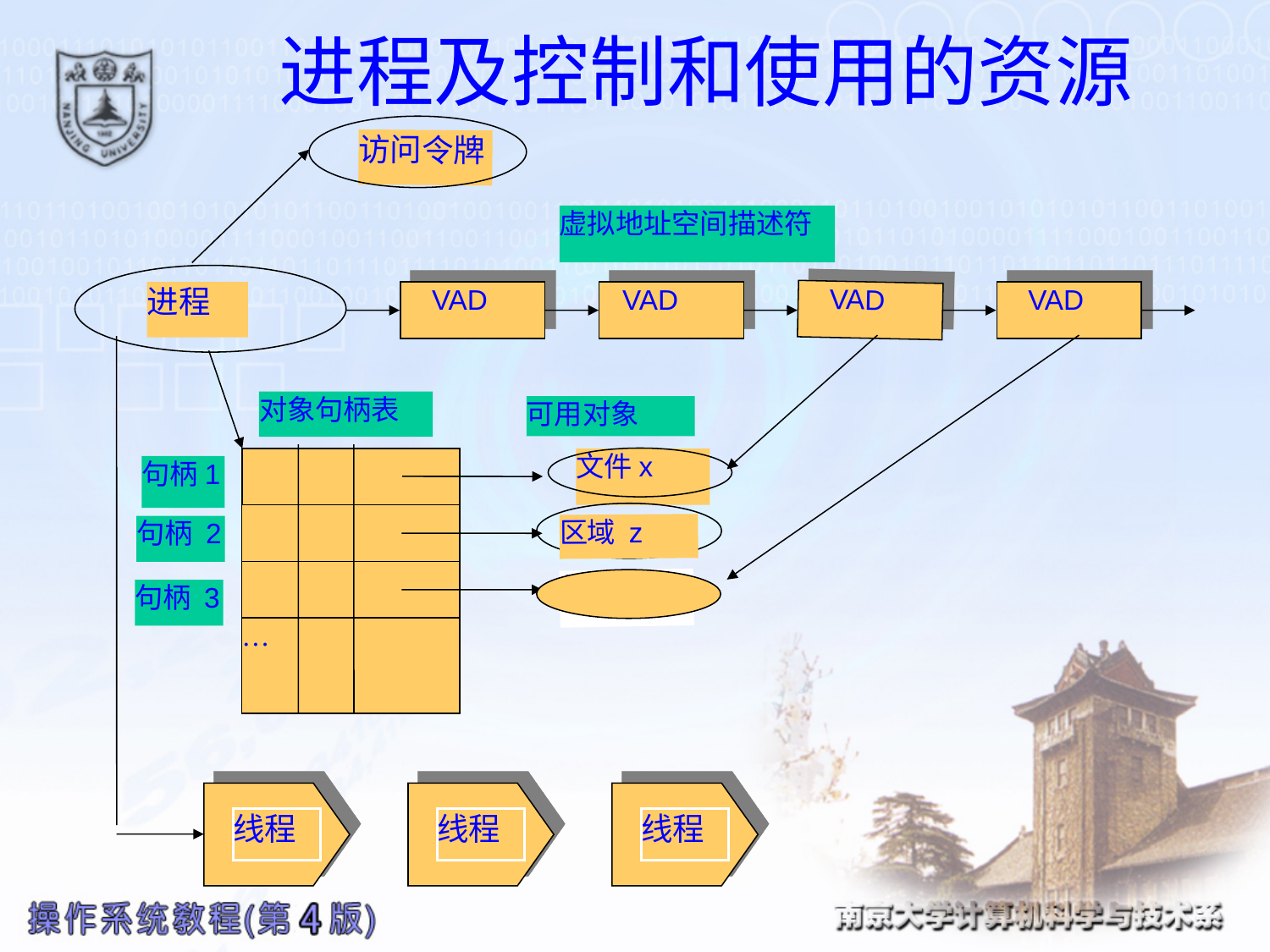

# 进程及控制和使用的资源

访问令牌

虚拟地址空间描述符

进程
    VAD
   VAD
    VAD
    VAD

对象句柄表
可用对象

文件x
句柄1

区域 z
句柄 2

信号量 y
句柄 3

…

线程
线程
线程